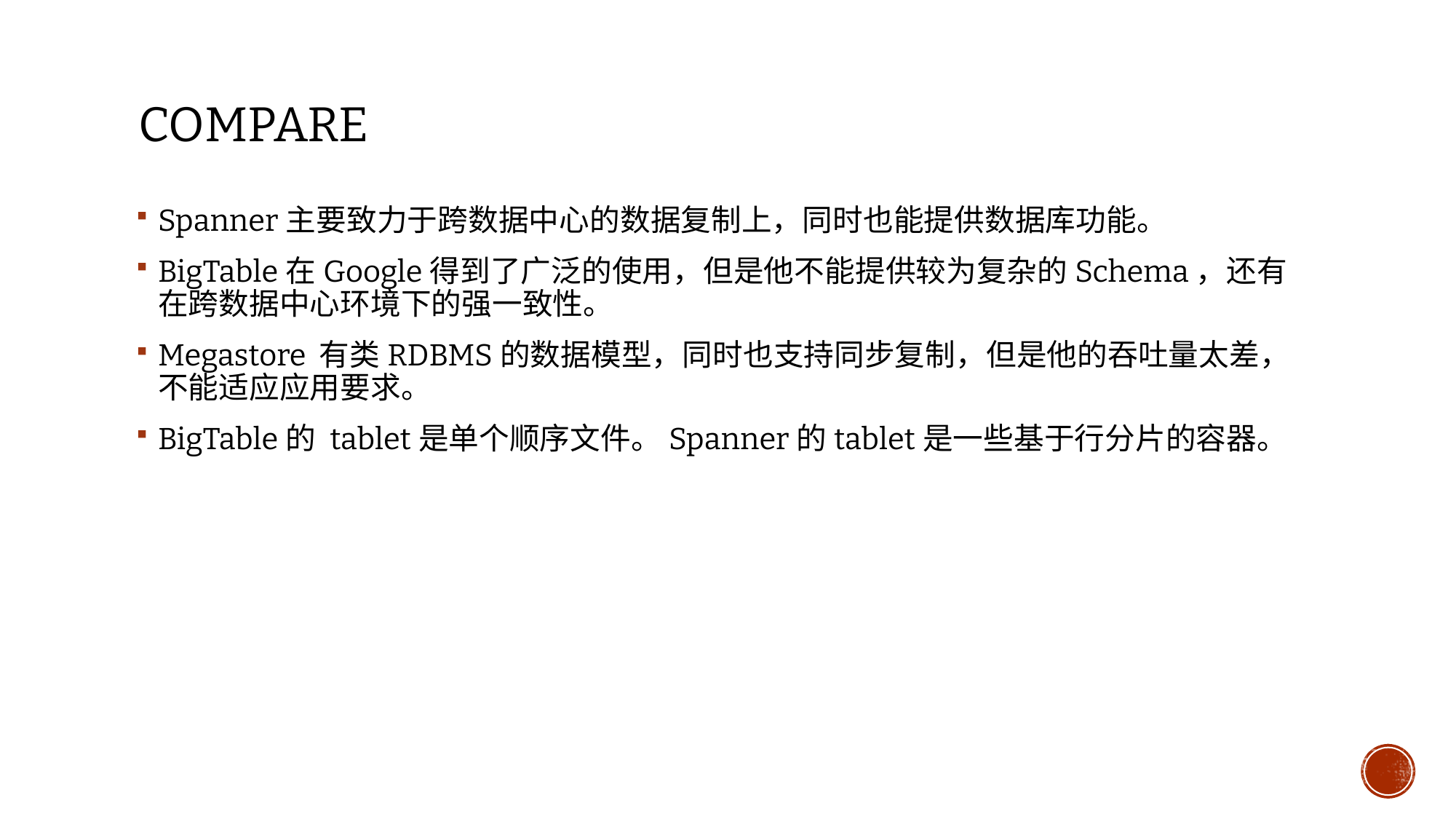

# compare
Spanner主要致力于跨数据中心的数据复制上，同时也能提供数据库功能。
BigTable在Google得到了广泛的使用，但是他不能提供较为复杂的Schema，还有在跨数据中心环境下的强一致性。
Megastore 有类RDBMS的数据模型，同时也支持同步复制，但是他的吞吐量太差，不能适应应用要求。
BigTable的 tablet是单个顺序文件。Spanner的tablet是一些基于行分片的容器。